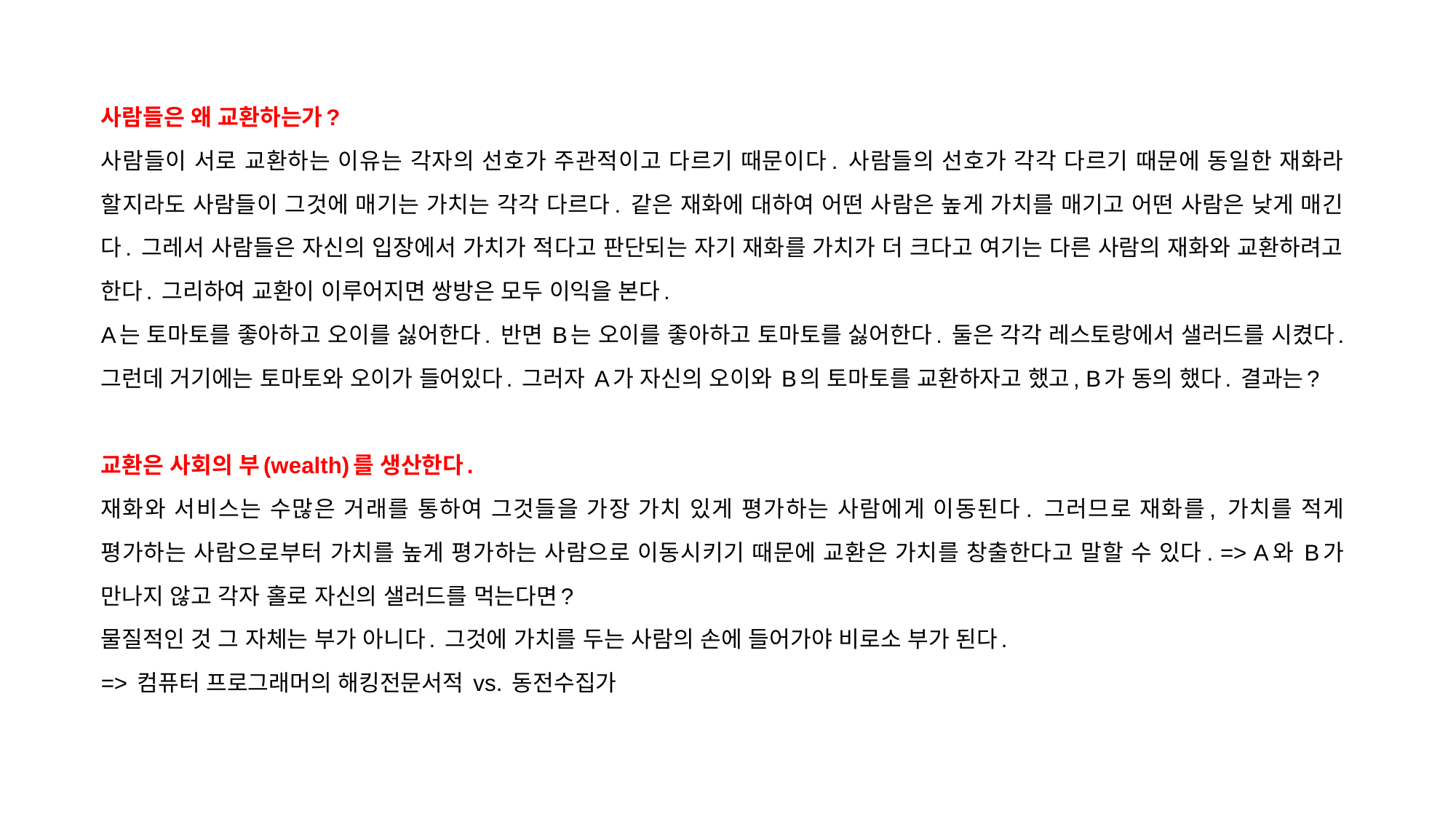

사람들은 왜 교환하는가?
사람들이 서로 교환하는 이유는 각자의 선호가 주관적이고 다르기 때문이다. 사람들의 선호가 각각 다르기 때문에 동일한 재화라 할지라도 사람들이 그것에 매기는 가치는 각각 다르다. 같은 재화에 대하여 어떤 사람은 높게 가치를 매기고 어떤 사람은 낮게 매긴다. 그레서 사람들은 자신의 입장에서 가치가 적다고 판단되는 자기 재화를 가치가 더 크다고 여기는 다른 사람의 재화와 교환하려고 한다. 그리하여 교환이 이루어지면 쌍방은 모두 이익을 본다.
A는 토마토를 좋아하고 오이를 싫어한다. 반면 B는 오이를 좋아하고 토마토를 싫어한다. 둘은 각각 레스토랑에서 샐러드를 시켰다. 그런데 거기에는 토마토와 오이가 들어있다. 그러자 A가 자신의 오이와 B의 토마토를 교환하자고 했고, B가 동의 했다. 결과는?

교환은 사회의 부(wealth)를 생산한다.
재화와 서비스는 수많은 거래를 통하여 그것들을 가장 가치 있게 평가하는 사람에게 이동된다. 그러므로 재화를, 가치를 적게 평가하는 사람으로부터 가치를 높게 평가하는 사람으로 이동시키기 때문에 교환은 가치를 창출한다고 말할 수 있다. => A와 B가 만나지 않고 각자 홀로 자신의 샐러드를 먹는다면?
물질적인 것 그 자체는 부가 아니다. 그것에 가치를 두는 사람의 손에 들어가야 비로소 부가 된다.
=> 컴퓨터 프로그래머의 해킹전문서적 vs. 동전수집가